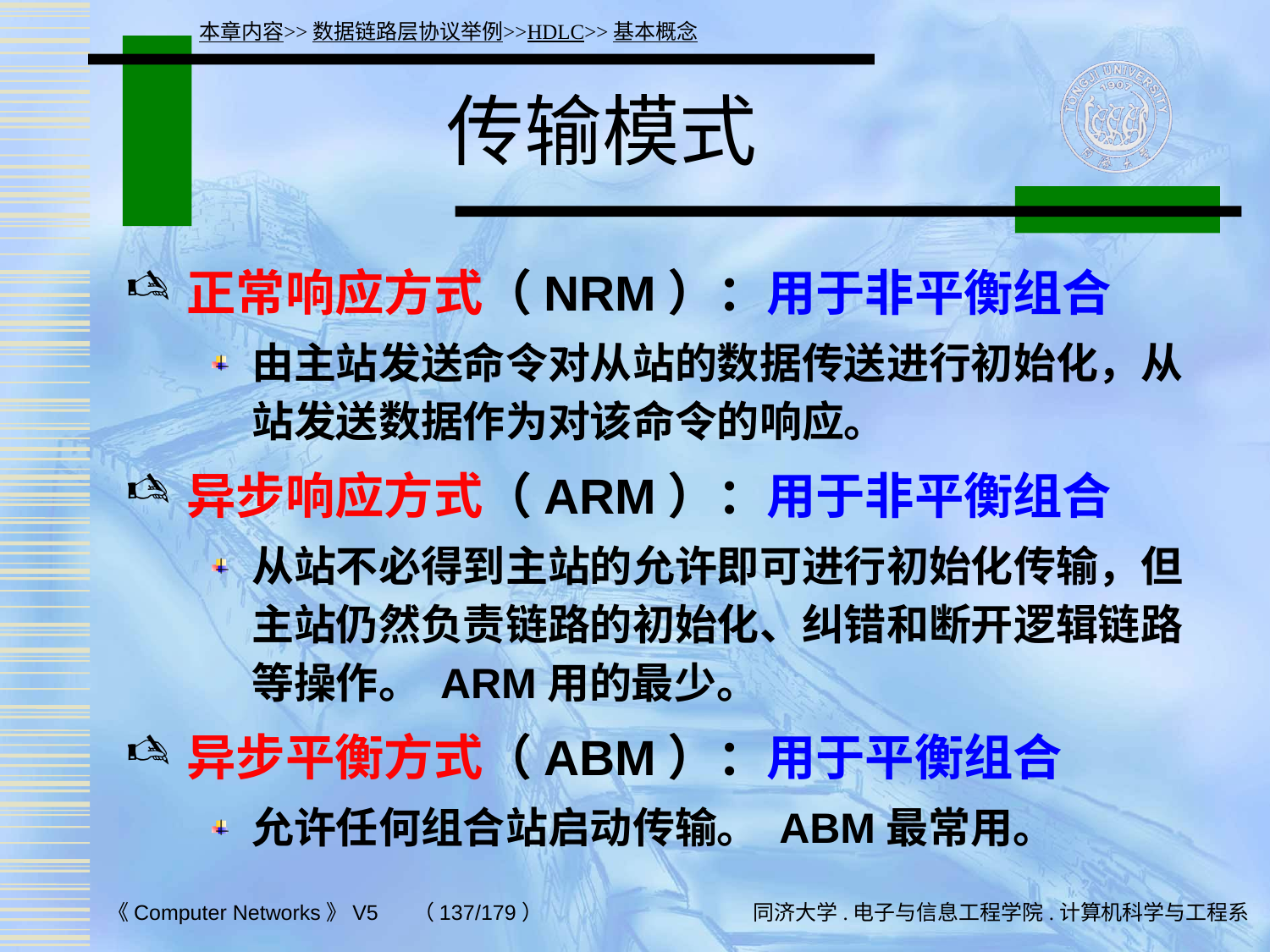

本章内容>>数据链路层协议举例>>HDLC>>基本概念
# 传输模式
正常响应方式（NRM）：用于非平衡组合
由主站发送命令对从站的数据传送进行初始化，从站发送数据作为对该命令的响应。
异步响应方式（ARM）：用于非平衡组合
从站不必得到主站的允许即可进行初始化传输，但主站仍然负责链路的初始化、纠错和断开逻辑链路等操作。 ARM用的最少。
异步平衡方式（ABM）：用于平衡组合
允许任何组合站启动传输。 ABM最常用。